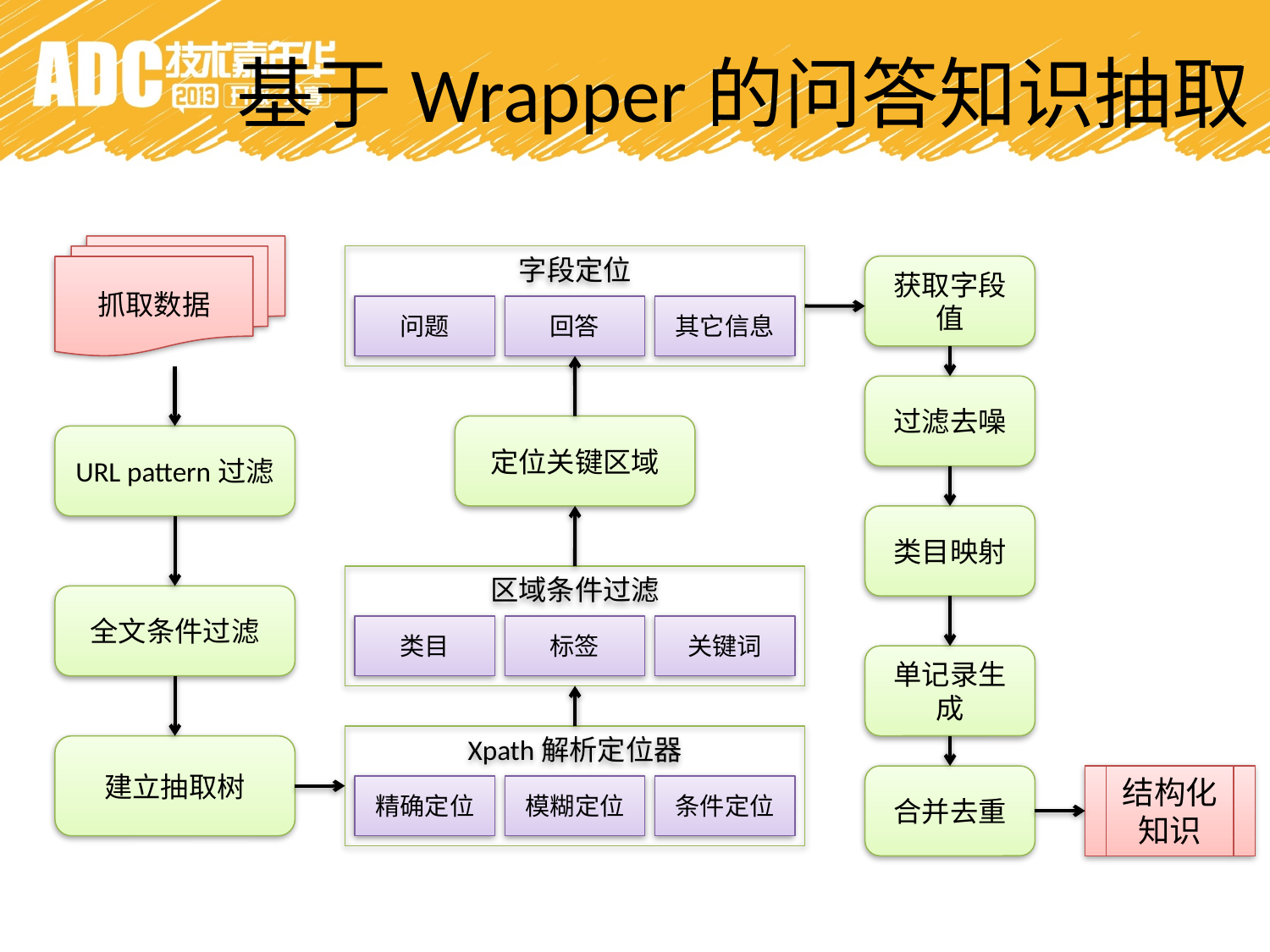

基于Wrapper的问答知识抽取
抓取数据
字段定位
问题
回答
其它信息
获取字段值
过滤去噪
定位关键区域
URL pattern过滤
类目映射
区域条件过滤
类目
标签
关键词
全文条件过滤
单记录生成
Xpath解析定位器
精确定位
模糊定位
条件定位
建立抽取树
合并去重
结构化知识